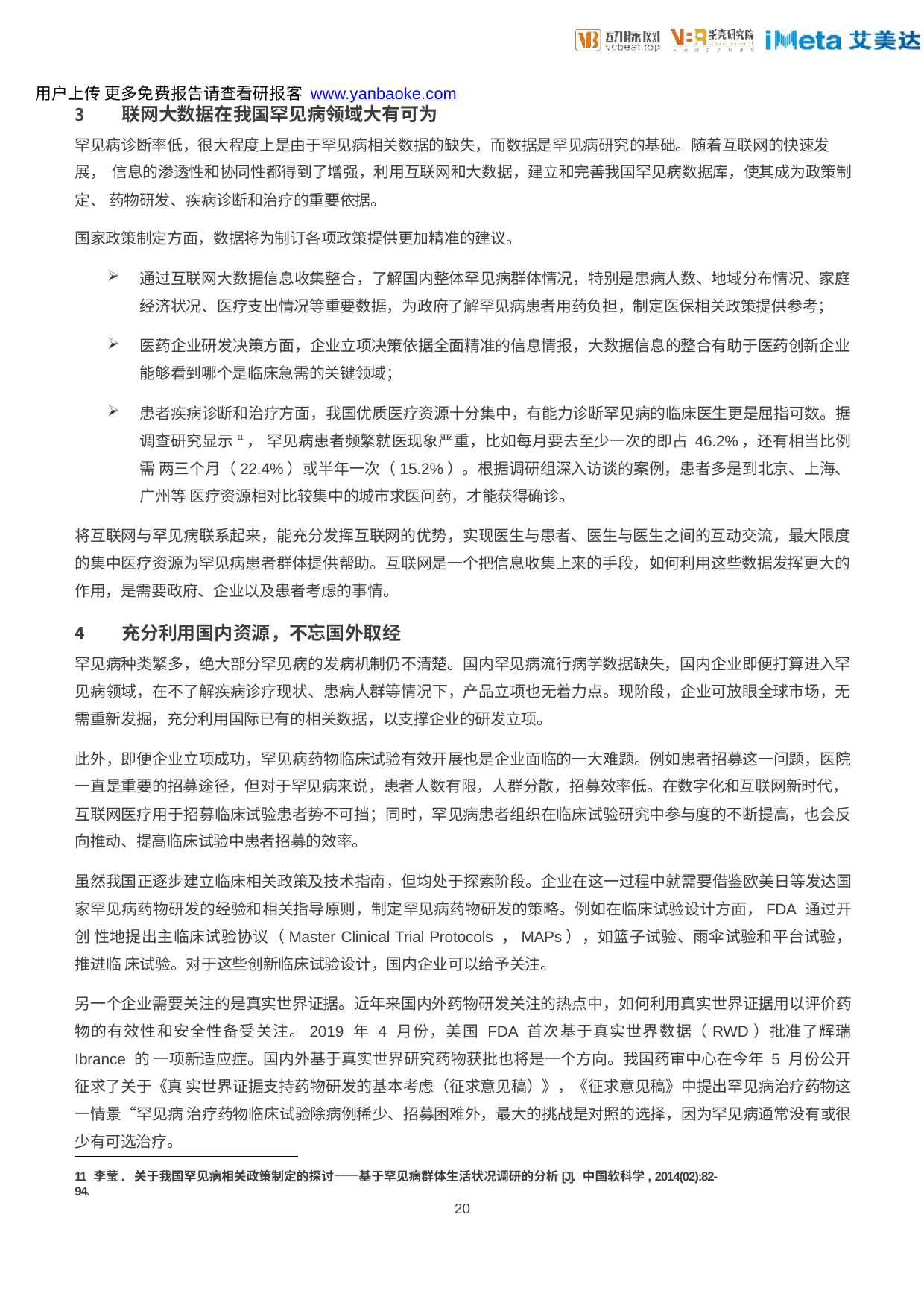

用户上传 更多免费报告请查看研报客 www.yanbaoke.com
联网大数据在我国罕见病领域大有可为
罕见病诊断率低，很大程度上是由于罕见病相关数据的缺失，而数据是罕见病研究的基础。随着互联网的快速发展，  信息的渗透性和协同性都得到了增强，利用互联网和大数据，建立和完善我国罕见病数据库，使其成为政策制定、 药物研发、疾病诊断和治疗的重要依据。

国家政策制定方面，数据将为制订各项政策提供更加精准的建议。
通过互联网大数据信息收集整合，了解国内整体罕见病群体情况，特别是患病人数、地域分布情况、家庭 经济状况、医疗支出情况等重要数据，为政府了解罕见病患者用药负担，制定医保相关政策提供参考；
医药企业研发决策方面，企业立项决策依据全面精准的信息情报，大数据信息的整合有助于医药创新企业 能够看到哪个是临床急需的关键领域；
患者疾病诊断和治疗方面，我国优质医疗资源十分集中，有能力诊断罕见病的临床医生更是屈指可数。据 调查研究显示11， 罕见病患者频繁就医现象严重，比如每月要去至少一次的即占 46.2%，还有相当比例需 两三个月（22.4%）或半年一次（15.2%）。根据调研组深入访谈的案例，患者多是到北京、上海、广州等 医疗资源相对比较集中的城市求医问药，才能获得确诊。
将互联网与罕见病联系起来，能充分发挥互联网的优势，实现医生与患者、医生与医生之间的互动交流，最大限度 的集中医疗资源为罕见病患者群体提供帮助。互联网是一个把信息收集上来的手段，如何利用这些数据发挥更大的 作用，是需要政府、企业以及患者考虑的事情。

充分利用国内资源，不忘国外取经
罕见病种类繁多，绝大部分罕见病的发病机制仍不清楚。国内罕见病流行病学数据缺失，国内企业即便打算进入罕 见病领域，在不了解疾病诊疗现状、患病人群等情况下，产品立项也无着力点。现阶段，企业可放眼全球市场，无 需重新发掘，充分利用国际已有的相关数据，以支撑企业的研发立项。
此外，即便企业立项成功，罕见病药物临床试验有效开展也是企业面临的一大难题。例如患者招募这一问题，医院 一直是重要的招募途径，但对于罕见病来说，患者人数有限，人群分散，招募效率低。在数字化和互联网新时代，  互联网医疗用于招募临床试验患者势不可挡；同时，罕见病患者组织在临床试验研究中参与度的不断提高，也会反 向推动、提高临床试验中患者招募的效率。
虽然我国正逐步建立临床相关政策及技术指南，但均处于探索阶段。企业在这一过程中就需要借鉴欧美日等发达国 家罕见病药物研发的经验和相关指导原则，制定罕见病药物研发的策略。例如在临床试验设计方面，FDA 通过开创 性地提出主临床试验协议（Master Clinical Trial Protocols ，MAPs），如篮子试验、雨伞试验和平台试验，推进临 床试验。对于这些创新临床试验设计，国内企业可以给予关注。
另一个企业需要关注的是真实世界证据。近年来国内外药物研发关注的热点中，如何利用真实世界证据用以评价药 物的有效性和安全性备受关注。2019 年 4 月份，美国 FDA 首次基于真实世界数据（RWD）批准了辉瑞 Ibrance 的 一项新适应症。国内外基于真实世界研究药物获批也将是一个方向。我国药审中心在今年 5 月份公开征求了关于《真 实世界证据支持药物研发的基本考虑（征求意见稿）》，《征求意见稿》中提出罕见病治疗药物这一情景“罕见病 治疗药物临床试验除病例稀少、招募困难外，最大的挑战是对照的选择，因为罕见病通常没有或很少有可选治疗。

11 李莹. 关于我国罕见病相关政策制定的探讨——基于罕见病群体生活状况调研的分析[J]. 中国软科学, 2014(02):82-94.
20